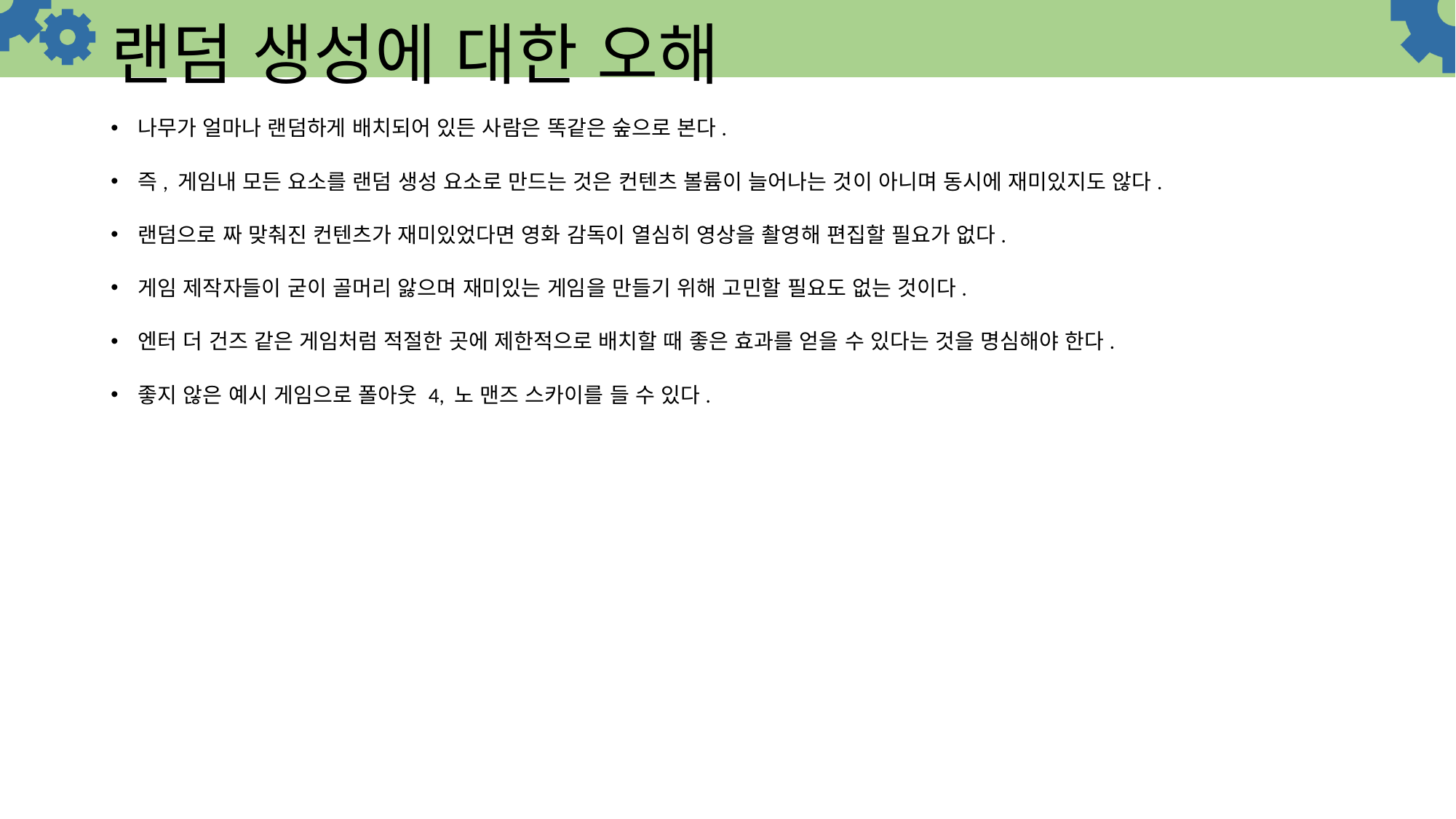

랜덤 생성에 대한 오해
나무가 얼마나 랜덤하게 배치되어 있든 사람은 똑같은 숲으로 본다.
즉, 게임내 모든 요소를 랜덤 생성 요소로 만드는 것은 컨텐츠 볼륨이 늘어나는 것이 아니며 동시에 재미있지도 않다.
랜덤으로 짜 맞춰진 컨텐츠가 재미있었다면 영화 감독이 열심히 영상을 촬영해 편집할 필요가 없다.
게임 제작자들이 굳이 골머리 앓으며 재미있는 게임을 만들기 위해 고민할 필요도 없는 것이다.
엔터 더 건즈 같은 게임처럼 적절한 곳에 제한적으로 배치할 때 좋은 효과를 얻을 수 있다는 것을 명심해야 한다.
좋지 않은 예시 게임으로 폴아웃 4, 노 맨즈 스카이를 들 수 있다.